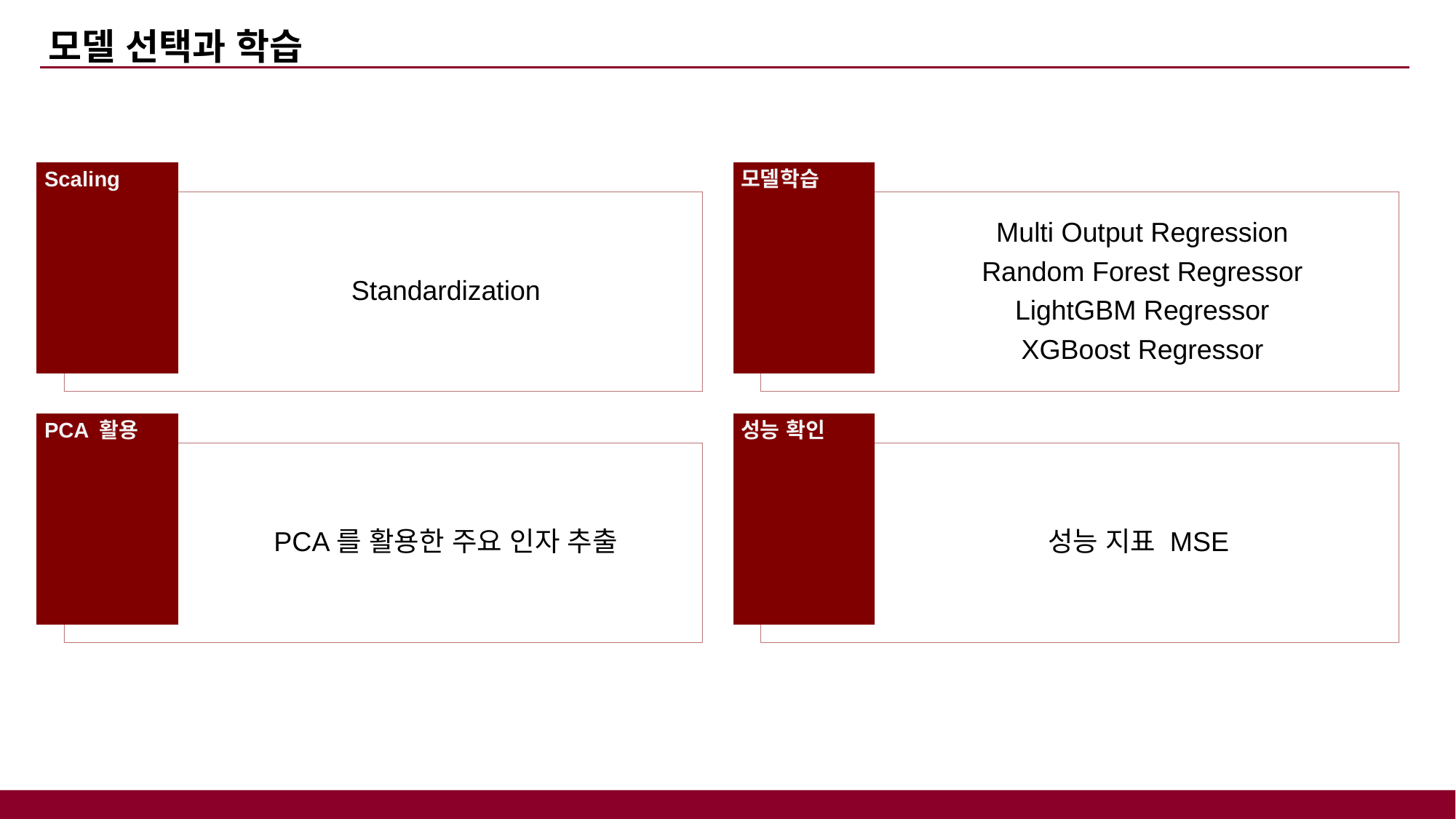

모델 선택과 학습
Scaling
모델학습
Standardization
Multi Output Regression
Random Forest Regressor
LightGBM Regressor
XGBoost Regressor
PCA 활용
성능 확인
PCA를 활용한 주요 인자 추출
성능 지표 MSE